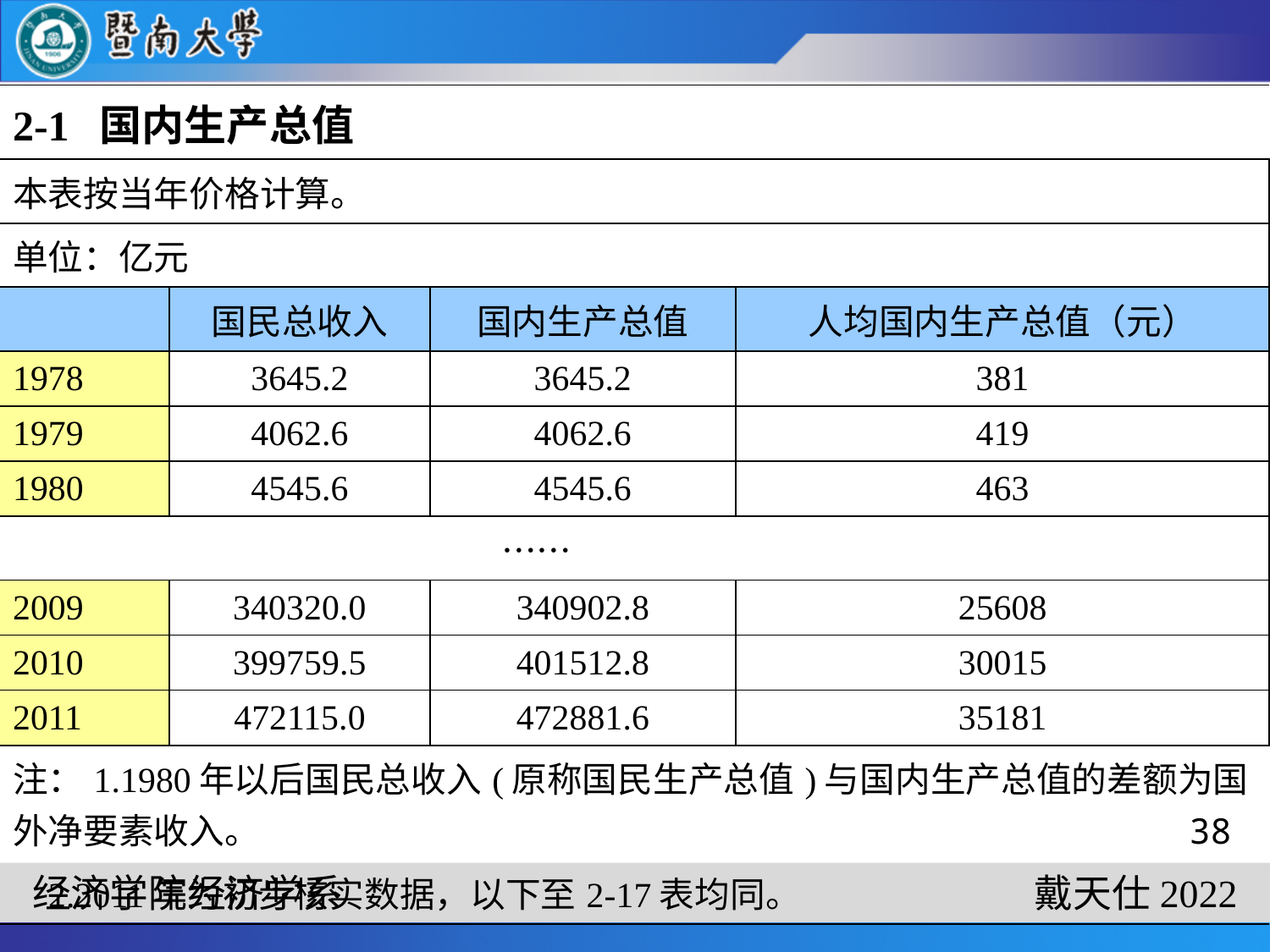

| 2-1 国内生产总值 |  |  |  |
| --- | --- | --- | --- |
| 本表按当年价格计算。 |  |  |  |
| 单位：亿元 |  |  |  |
|  | 国民总收入 | 国内生产总值 | 人均国内生产总值（元） |
| 1978 | 3645.2 | 3645.2 | 381 |
| 1979 | 4062.6 | 4062.6 | 419 |
| 1980 | 4545.6 | 4545.6 | 463 |
|  |  | …… |  |
| 2009 | 340320.0 | 340902.8 | 25608 |
| 2010 | 399759.5 | 401512.8 | 30015 |
| 2011 | 472115.0 | 472881.6 | 35181 |
| 注：1.1980年以后国民总收入(原称国民生产总值)与国内生产总值的差额为国外净要素收入。 |  |  |  |
| 2.2011年为初步核实数据，以下至2-17表均同。 |  |  |  |
|  |  |  |  |
38